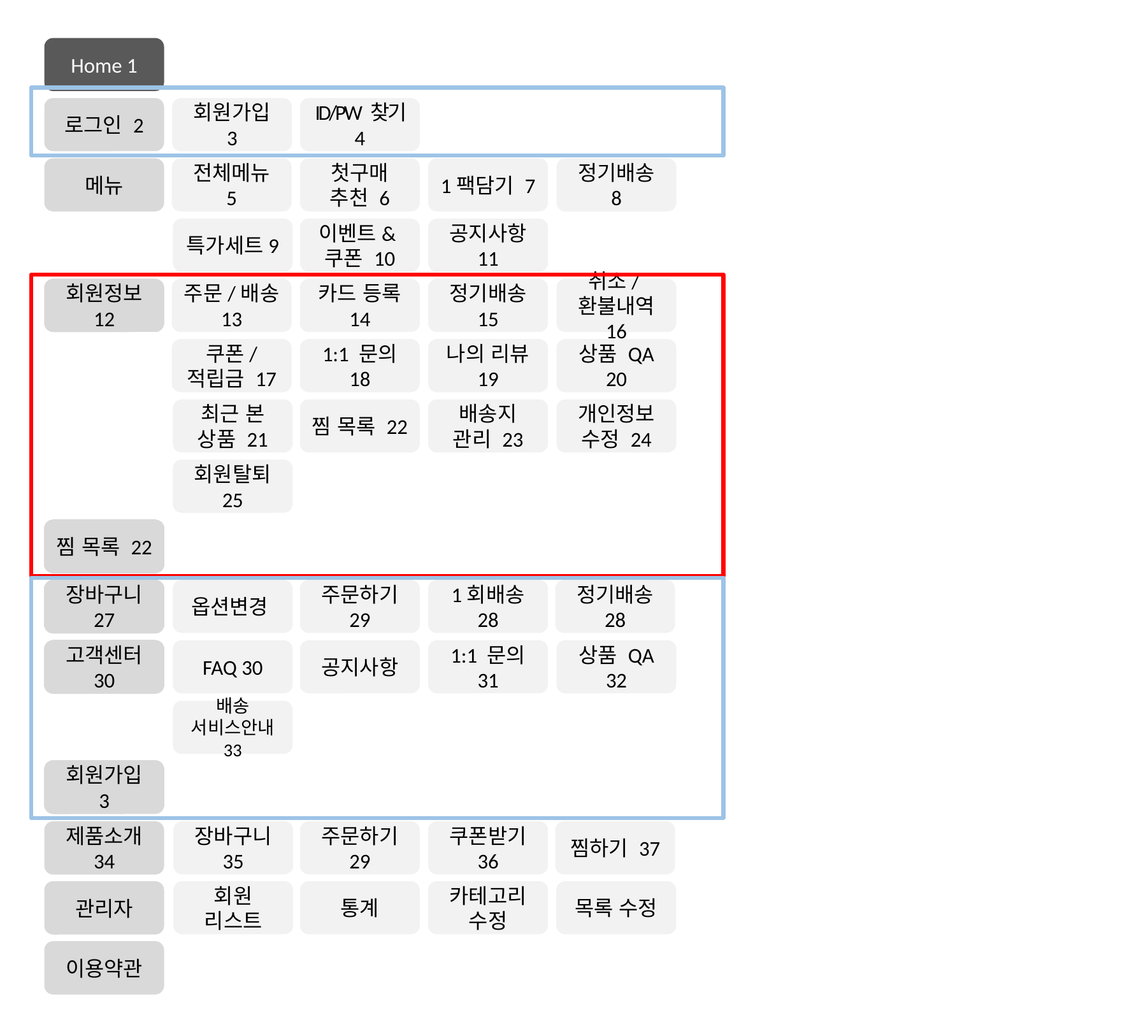

Home 1

로그인 2
회원가입 3
ID/PW 찾기 4
메뉴
전체메뉴 5
첫구매
추천 6
1팩담기 7
정기배송 8
특가세트9
이벤트&쿠폰 10
공지사항 11

찜 목록
회원정보 12
주문/배송 13
카드 등록 14
정기배송 15
취소/환불내역 16
쿠폰/
적립금 17
1:1 문의 18
나의 리뷰 19
상품 QA 20
최근 본 상품 21
찜 목록 22
배송지
관리 23
개인정보
수정 24
회원탈퇴 25
회원가입
고객센터
고객센터
장바구니
고객센터
장바구니
장바구니
찜 목록 22
제품소개
회원가입
회원가입
고객센터
회원가입
고객센터
고객센터
장바구니

옵션변경
주문하기
29
1회배송 28
정기배송 28
제품소개
제품소개
제품소개
제품소개
회원가입
회원가입
고객센터
회원가입
고객센터
고객센터
장바구니 27
회원가입
회원가입
회원가입
고객센터
제품소개
제품소개
제품소개
회원가입
회원가입
회원가입
고객센터 30
FAQ 30
공지사항
1:1 문의 31
상품 QA 32
제품소개
제품소개
제품소개
회원가입
배송
서비스안내 33
제품소개
제품소개
제품소개
제품소개
회원가입 3
제품소개
장바구니 35
주문하기 29
쿠폰받기 36
찜하기 37
제품소개 34
회원
리스트
통계
카테고리 수정
목록 수정
관리자
이용약관